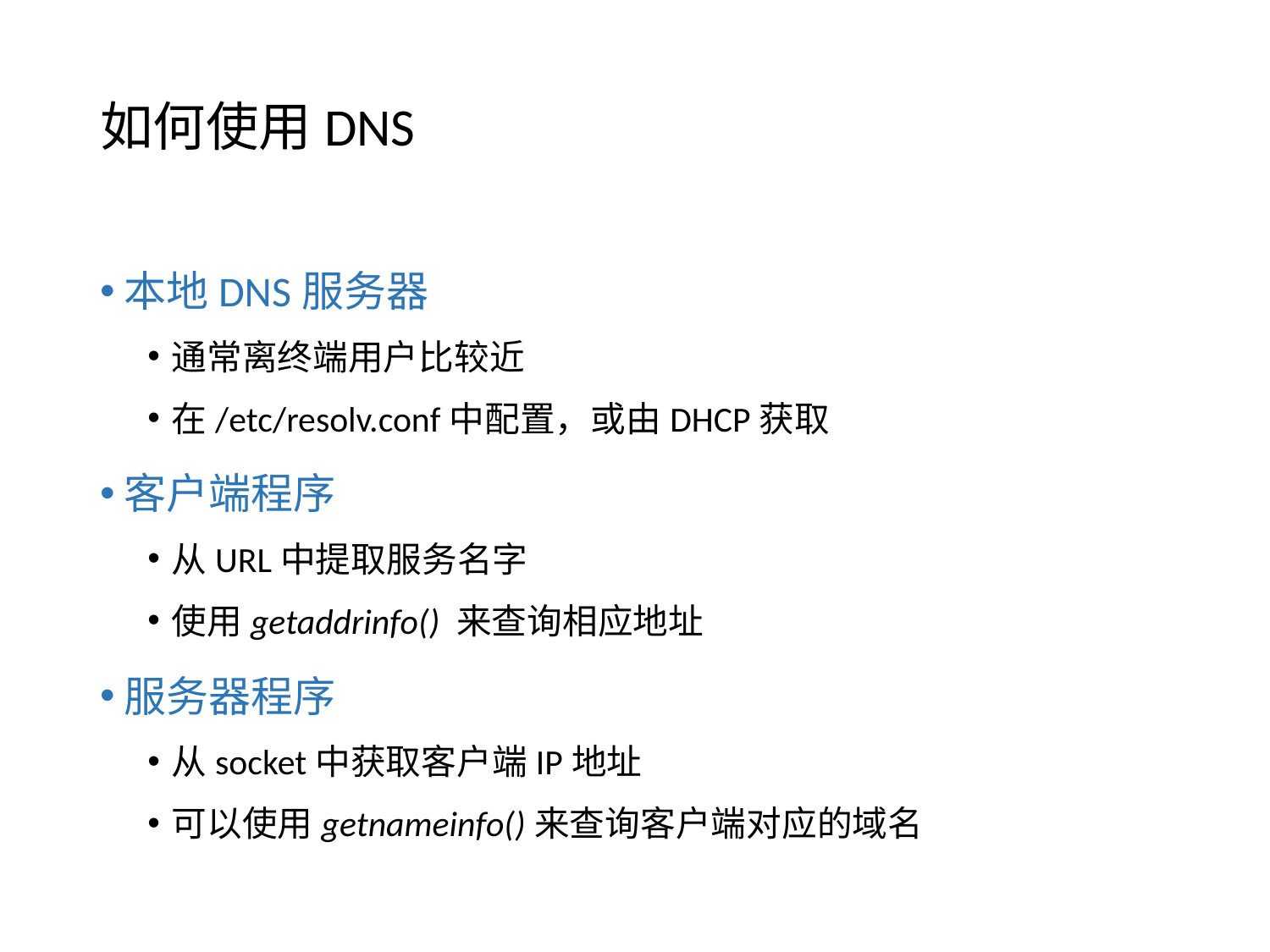

# 如何使用DNS
本地DNS服务器
通常离终端用户比较近
在/etc/resolv.conf中配置，或由DHCP获取
客户端程序
从URL中提取服务名字
使用getaddrinfo() 来查询相应地址
服务器程序
从socket中获取客户端IP地址
可以使用getnameinfo()来查询客户端对应的域名
9